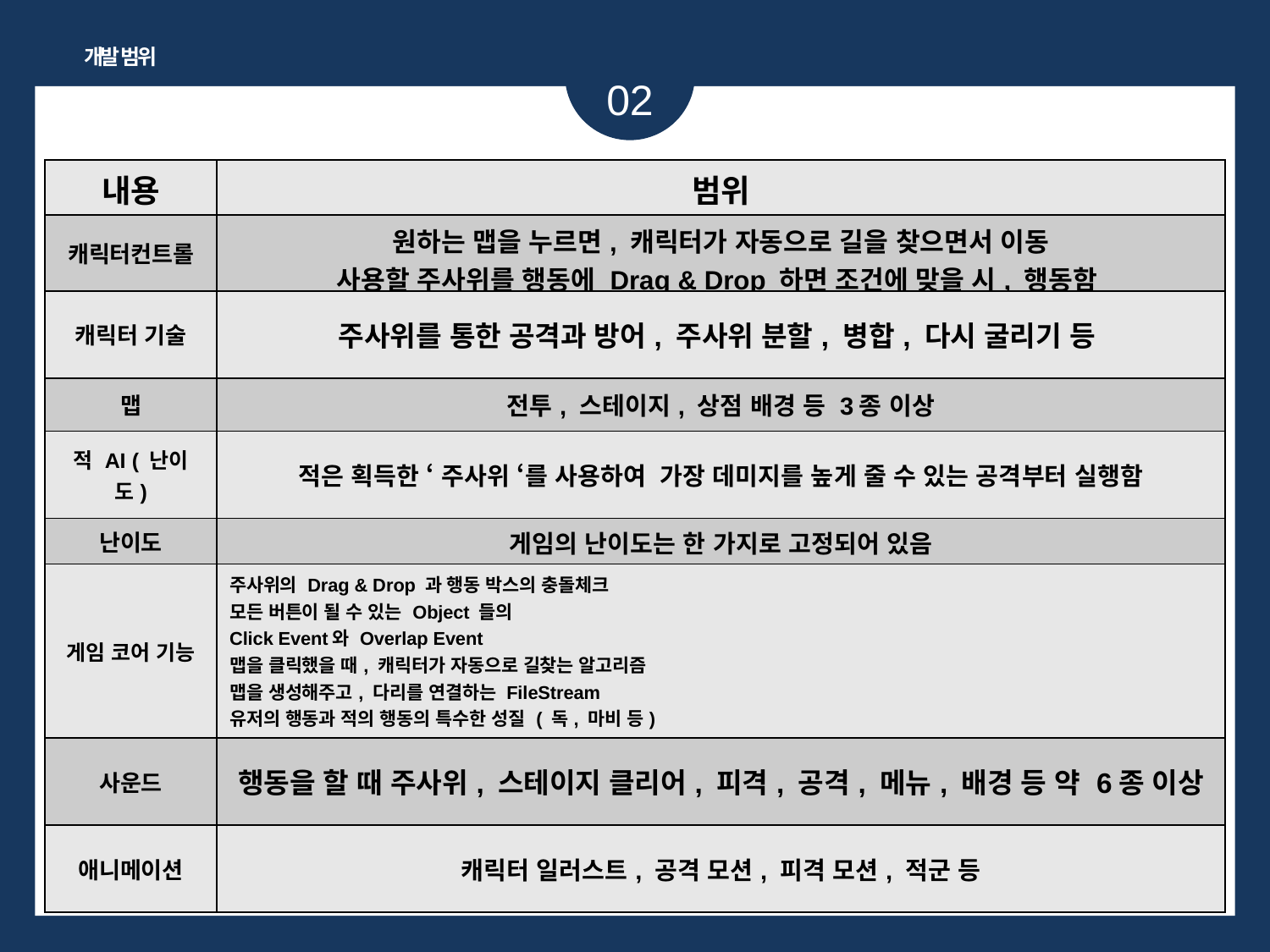

개발 범위
02

| 내용 | 범위 |
| --- | --- |
| 캐릭터컨트롤 | 원하는 맵을 누르면, 캐릭터가 자동으로 길을 찾으면서 이동 사용할 주사위를 행동에 Drag & Drop 하면 조건에 맞을 시, 행동함 |
| 캐릭터 기술 | 주사위를 통한 공격과 방어, 주사위 분할, 병합, 다시 굴리기 등 |
| 맵 | 전투, 스테이지, 상점 배경 등 3종 이상 |
| 적 AI ( 난이도) | 적은 획득한 ‘ 주사위 ‘를 사용하여 가장 데미지를 높게 줄 수 있는 공격부터 실행함 |
| 난이도 | 게임의 난이도는 한 가지로 고정되어 있음 |
| 게임 코어 기능 | 주사위의 Drag & Drop 과 행동 박스의 충돌체크 모든 버튼이 될 수 있는 Object 들의 Click Event와 Overlap Event 맵을 클릭했을 때, 캐릭터가 자동으로 길찾는 알고리즘 맵을 생성해주고, 다리를 연결하는 FileStream 유저의 행동과 적의 행동의 특수한 성질 ( 독, 마비 등) |
| 사운드 | 행동을 할 때 주사위, 스테이지 클리어, 피격, 공격, 메뉴, 배경 등 약 6종 이상 |
| 애니메이션 | 캐릭터 일러스트, 공격 모션, 피격 모션, 적군 등 |